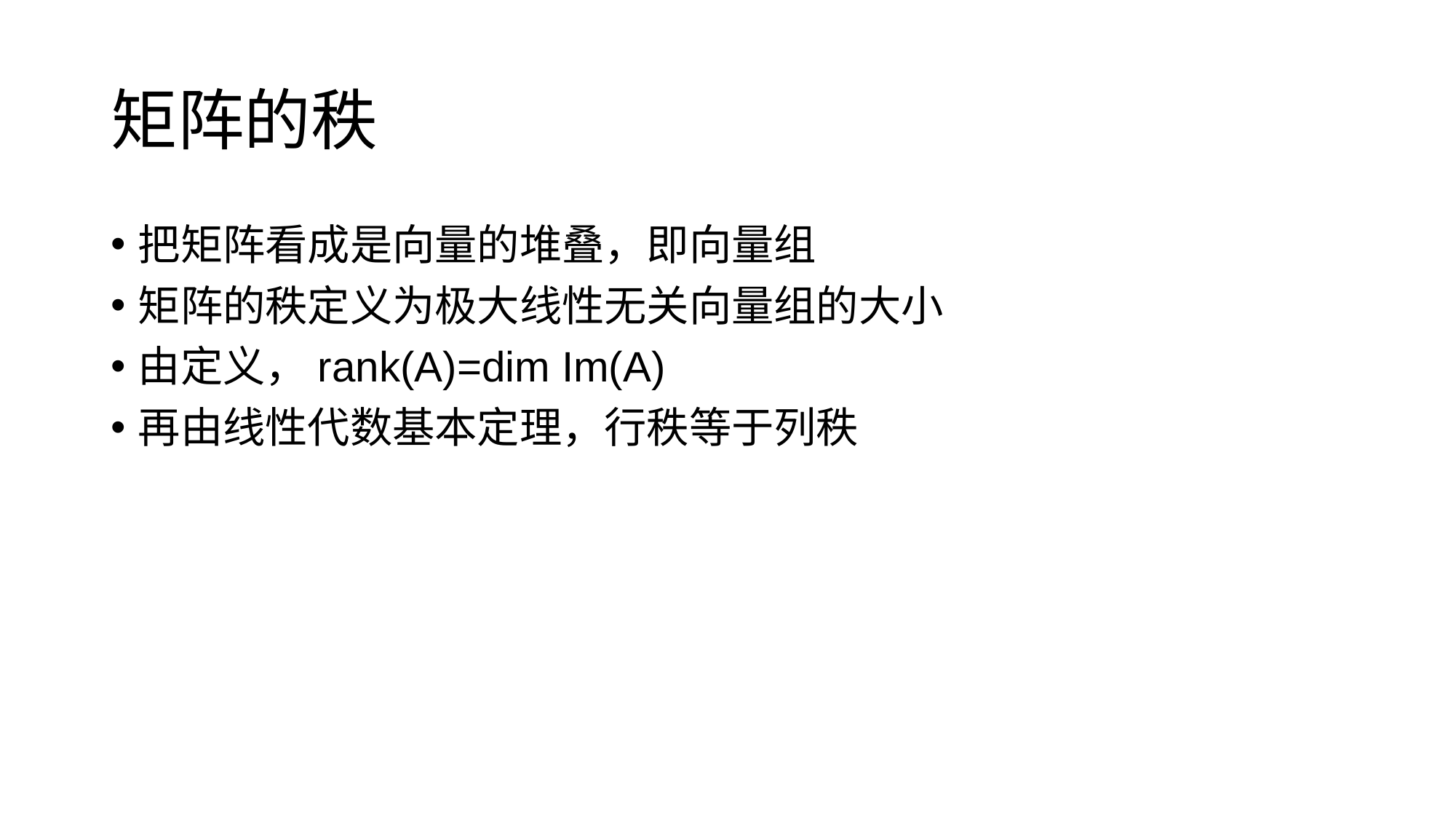

# 矩阵的秩
把矩阵看成是向量的堆叠，即向量组
矩阵的秩定义为极大线性无关向量组的大小
由定义，rank(A)=dim Im(A)
再由线性代数基本定理，行秩等于列秩